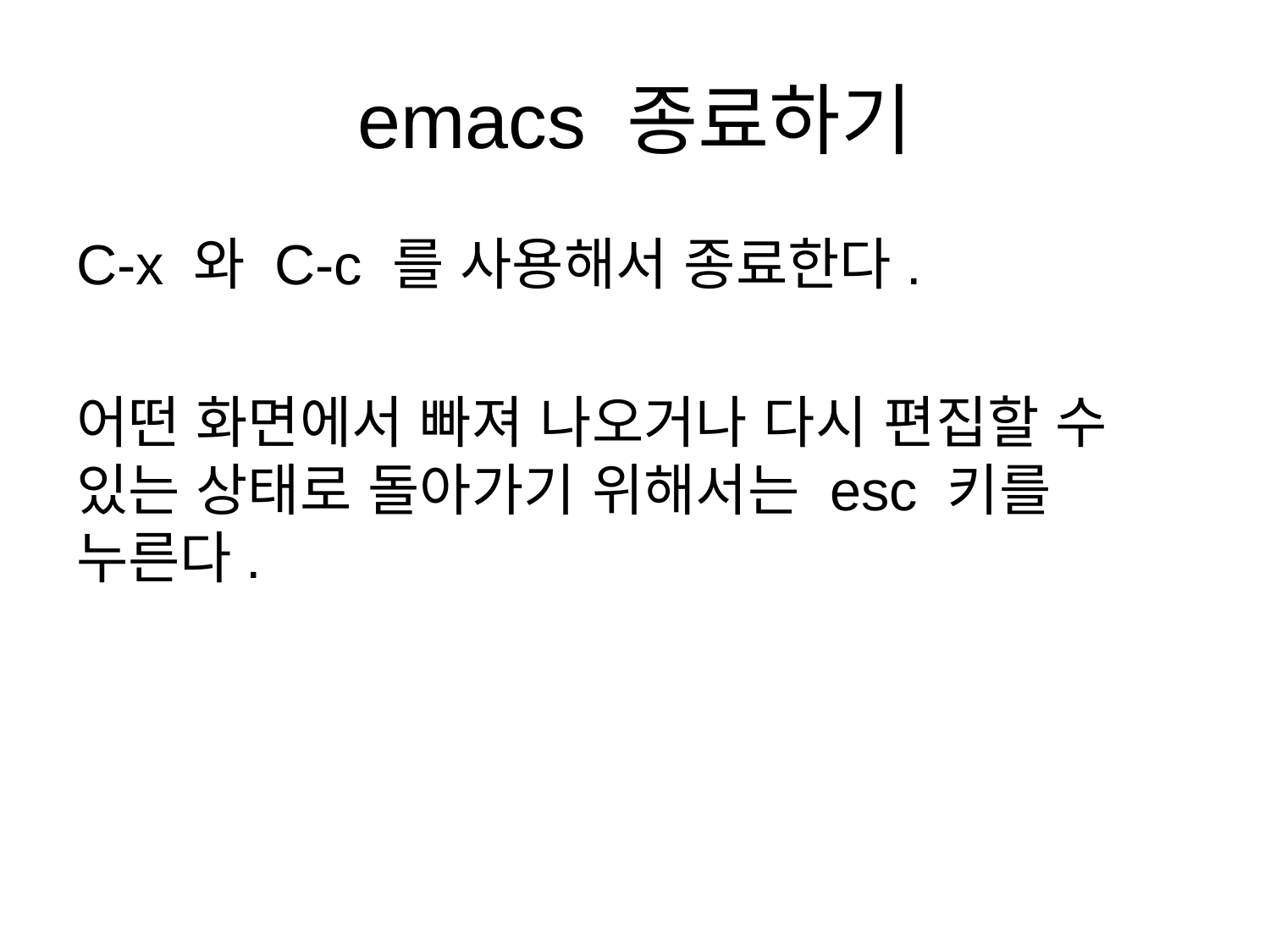

# emacs 종료하기
C-x 와 C-c 를 사용해서 종료한다.

어떤 화면에서 빠져 나오거나 다시 편집할 수 있는 상태로 돌아가기 위해서는 esc 키를 누른다.